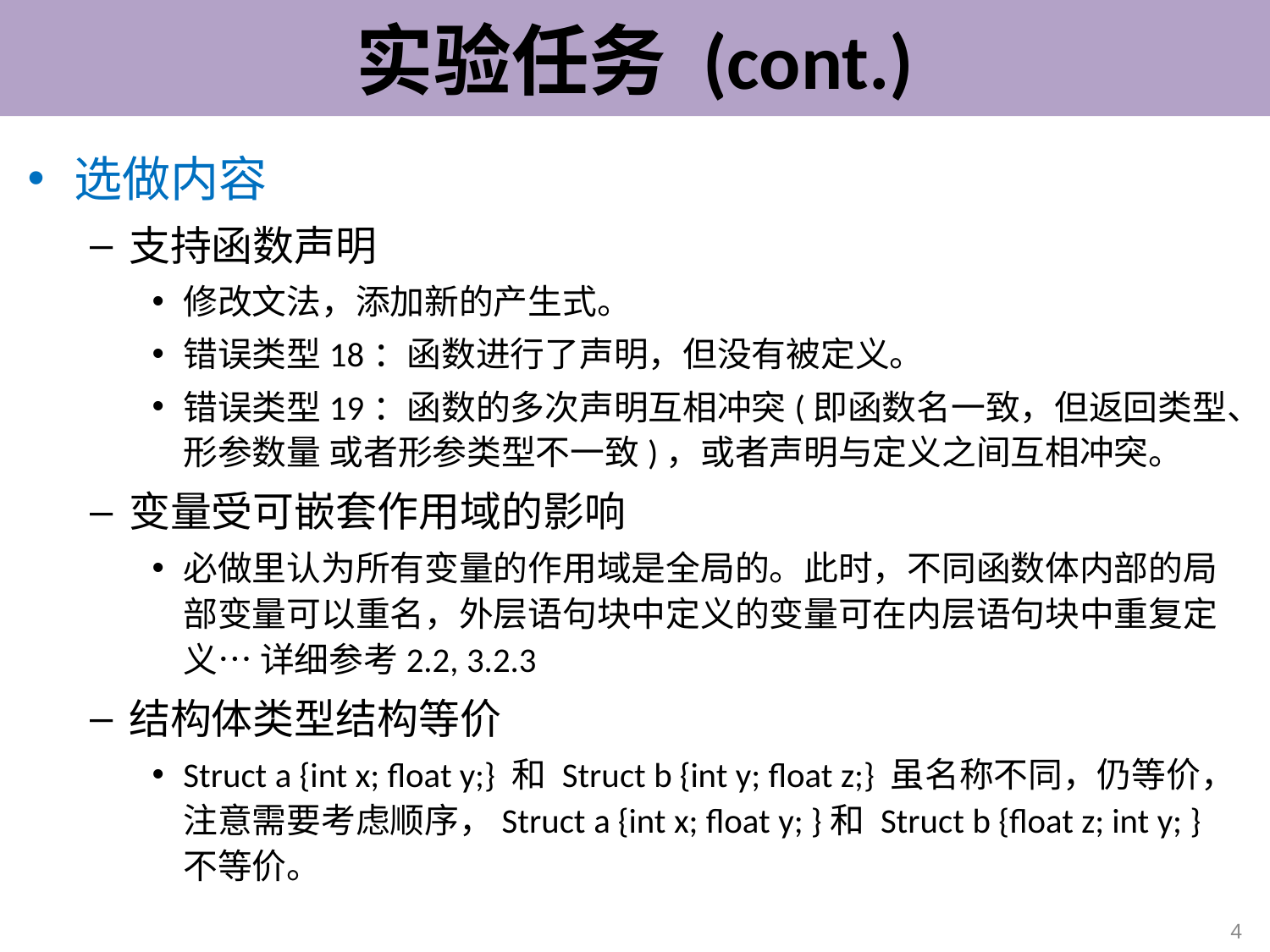

# 实验任务 (cont.)
选做内容
支持函数声明
修改文法，添加新的产生式。
错误类型18：函数进行了声明，但没有被定义。
错误类型19：函数的多次声明互相冲突(即函数名一致，但返回类型、形参数量 或者形参类型不一致)，或者声明与定义之间互相冲突。
变量受可嵌套作用域的影响
必做里认为所有变量的作用域是全局的。此时，不同函数体内部的局部变量可以重名，外层语句块中定义的变量可在内层语句块中重复定义… 详细参考2.2, 3.2.3
结构体类型结构等价
Struct a {int x; float y;} 和 Struct b {int y; float z;} 虽名称不同，仍等价，注意需要考虑顺序，Struct a {int x; float y; }和 Struct b {float z; int y; } 不等价。
4